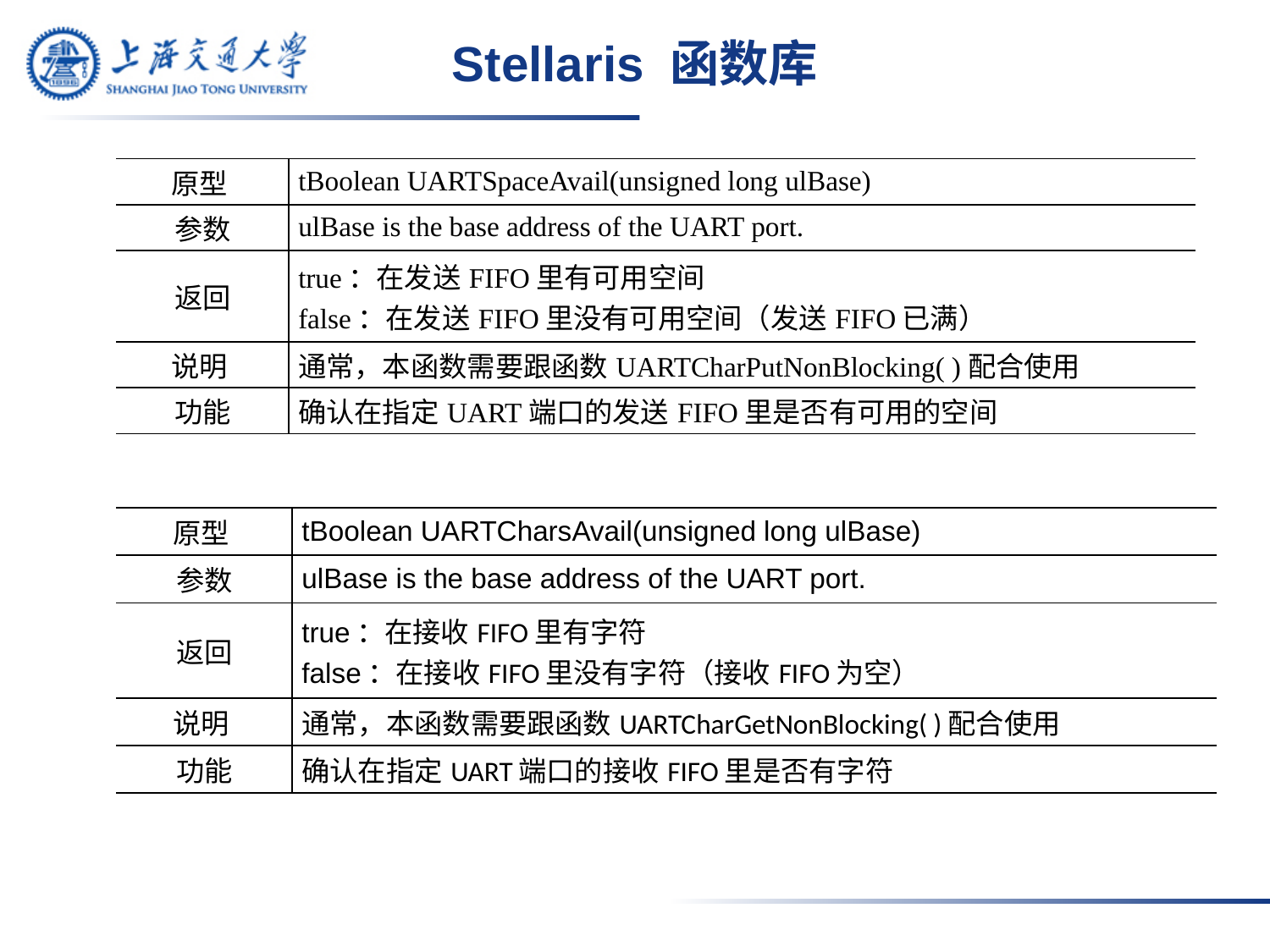

# Stellaris 函数库
| 原型 | tBoolean UARTSpaceAvail(unsigned long ulBase) |
| --- | --- |
| 参数 | ulBase is the base address of the UART port. |
| 返回 | true：在发送FIFO里有可用空间 false：在发送FIFO里没有可用空间（发送FIFO已满） |
| 说明 | 通常，本函数需要跟函数UARTCharPutNonBlocking( )配合使用 |
| 功能 | 确认在指定UART端口的发送FIFO里是否有可用的空间 |
| 原型 | tBoolean UARTCharsAvail(unsigned long ulBase) |
| --- | --- |
| 参数 | ulBase is the base address of the UART port. |
| 返回 | true：在接收FIFO里有字符 false：在接收FIFO里没有字符（接收FIFO为空） |
| 说明 | 通常，本函数需要跟函数UARTCharGetNonBlocking( )配合使用 |
| 功能 | 确认在指定UART端口的接收FIFO里是否有字符 |